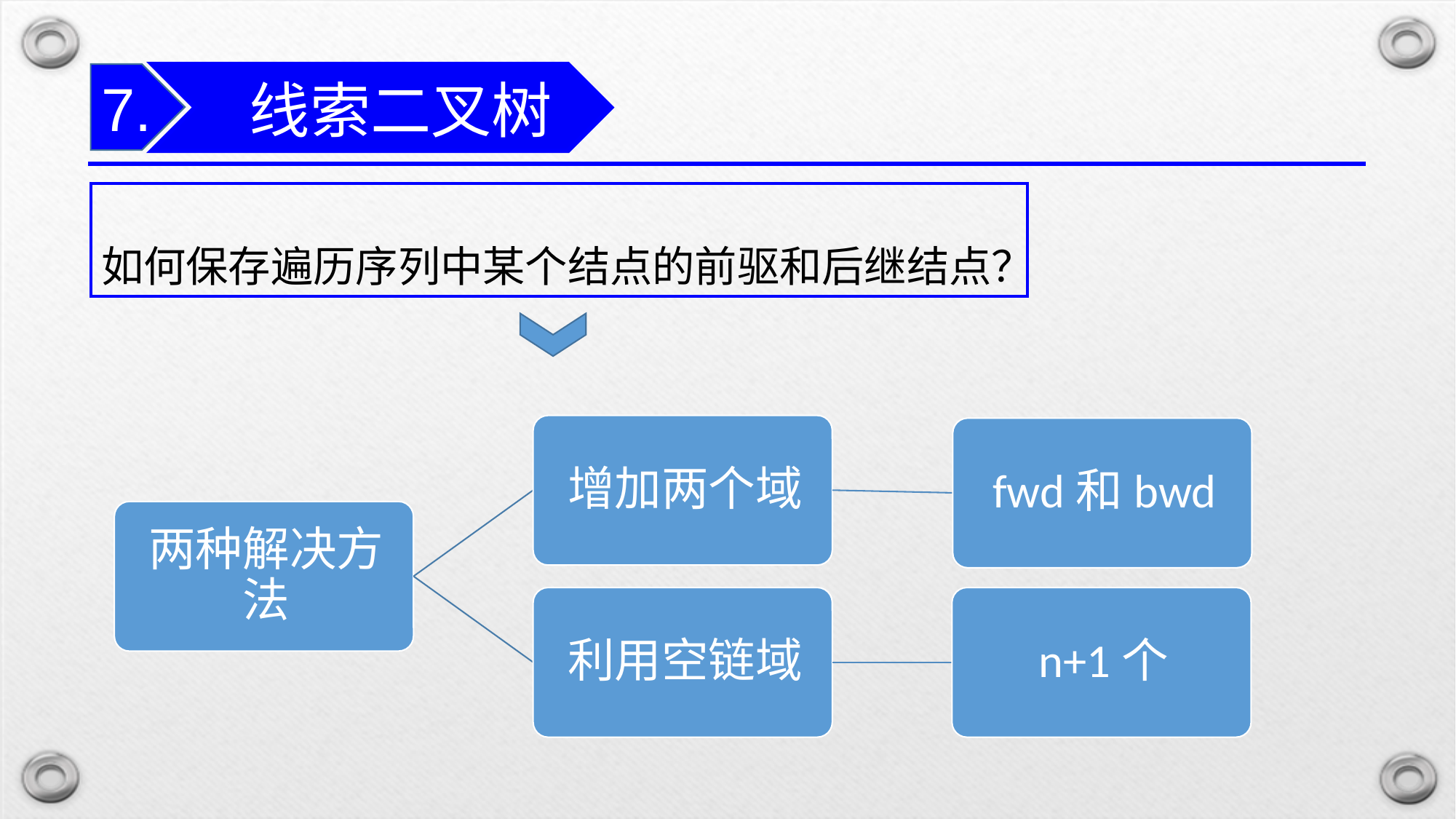

线索二叉树

7.
如何保存遍历序列中某个结点的前驱和后继结点？

两种解决方法

增加两个域

fwd和bwd

利用空链域

n+1个